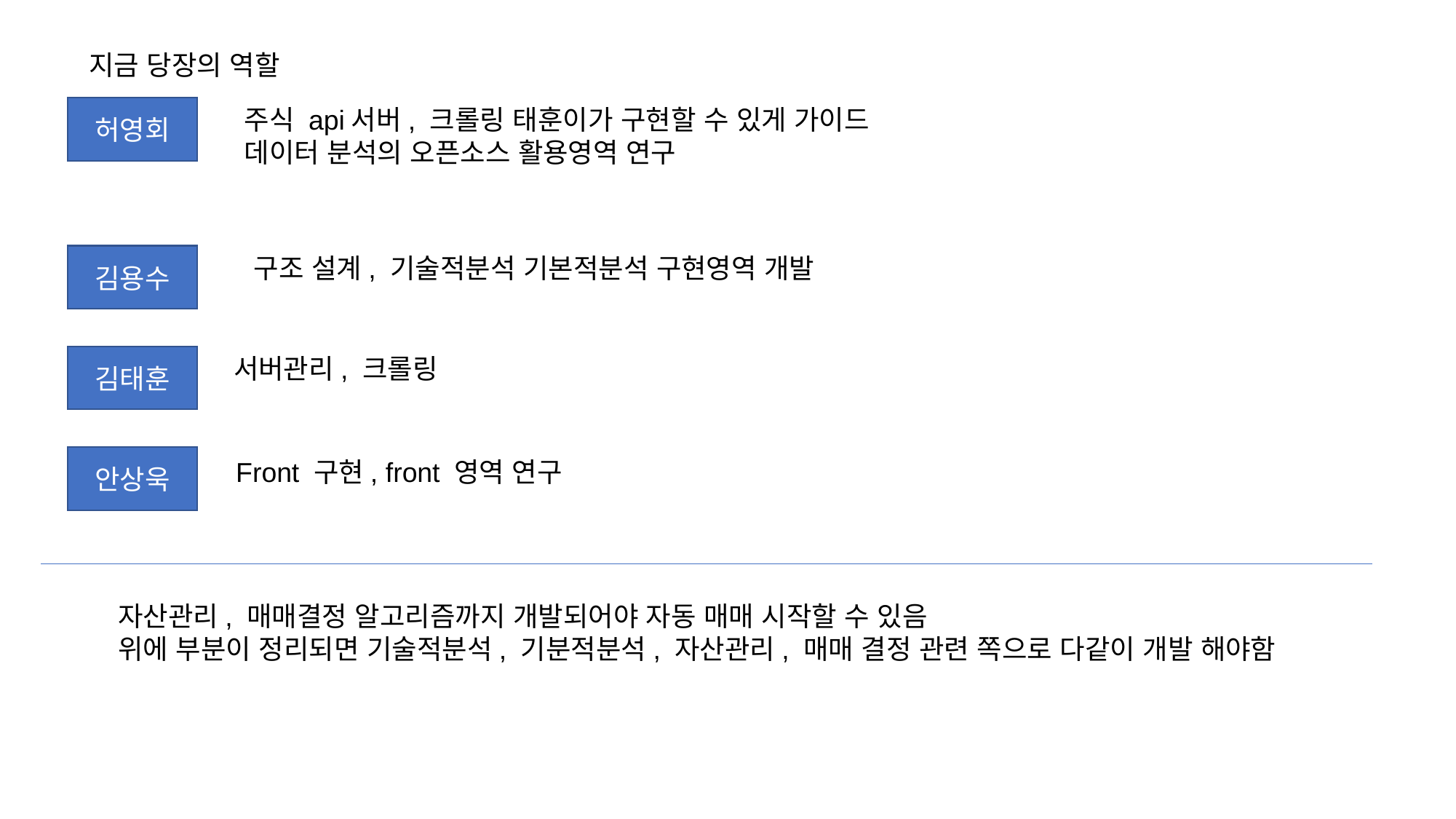

지금 당장의 역할
허영회
주식 api서버, 크롤링 태훈이가 구현할 수 있게 가이드
데이터 분석의 오픈소스 활용영역 연구
김용수
구조 설계, 기술적분석 기본적분석 구현영역 개발
김태훈
서버관리, 크롤링
안상욱
Front 구현, front 영역 연구
자산관리, 매매결정 알고리즘까지 개발되어야 자동 매매 시작할 수 있음
위에 부분이 정리되면 기술적분석, 기분적분석, 자산관리, 매매 결정 관련 쪽으로 다같이 개발 해야함